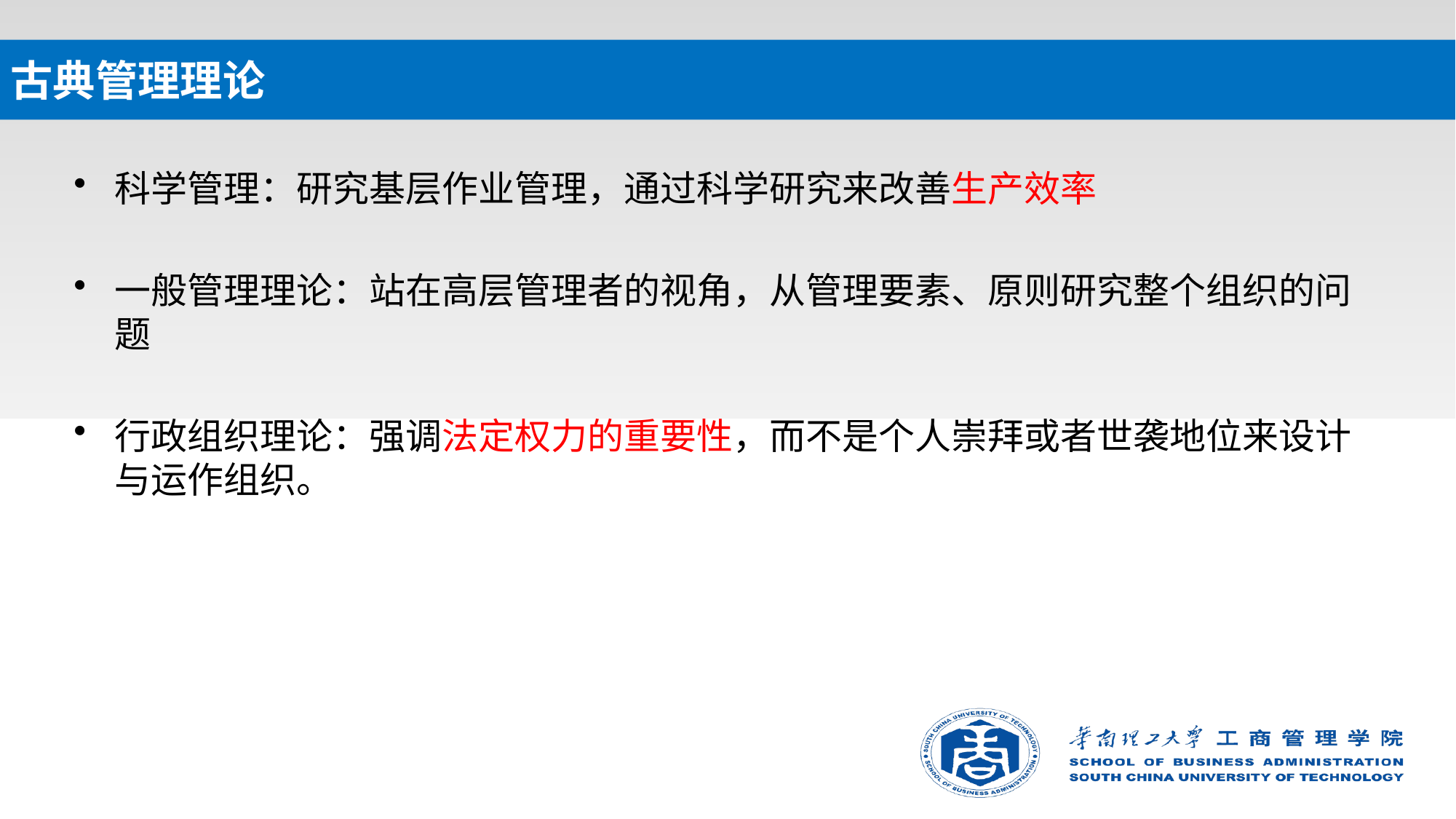

# 古典管理理论
科学管理：研究基层作业管理，通过科学研究来改善生产效率

一般管理理论：站在高层管理者的视角，从管理要素、原则研究整个组织的问题

行政组织理论：强调法定权力的重要性，而不是个人崇拜或者世袭地位来设计与运作组织。